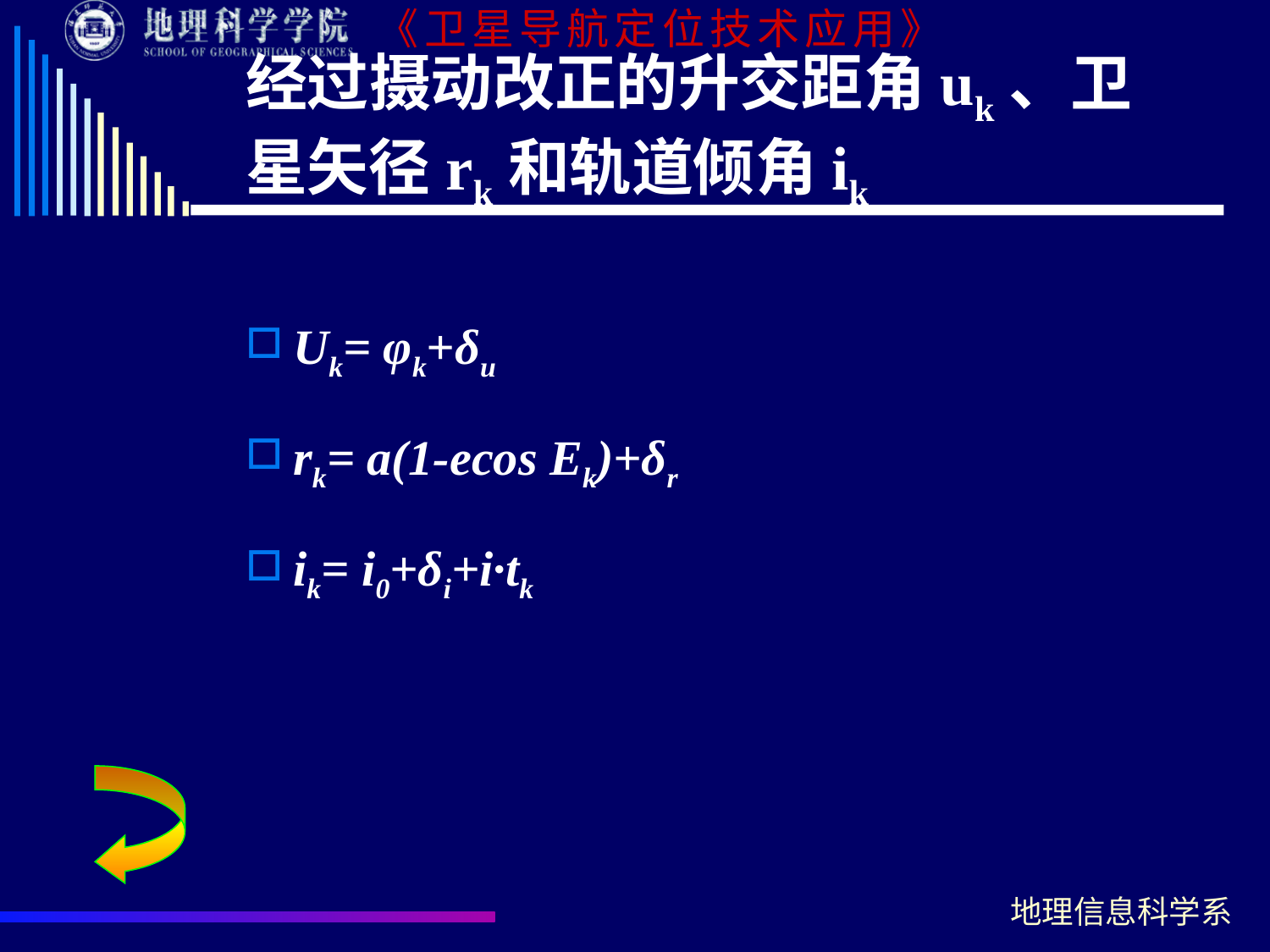

# 经过摄动改正的升交距角uk、卫星矢径rk和轨道倾角ik
Uk= φk+δu
rk= a(1-ecos Ek)+δr
ik= i0+δi+i·tk